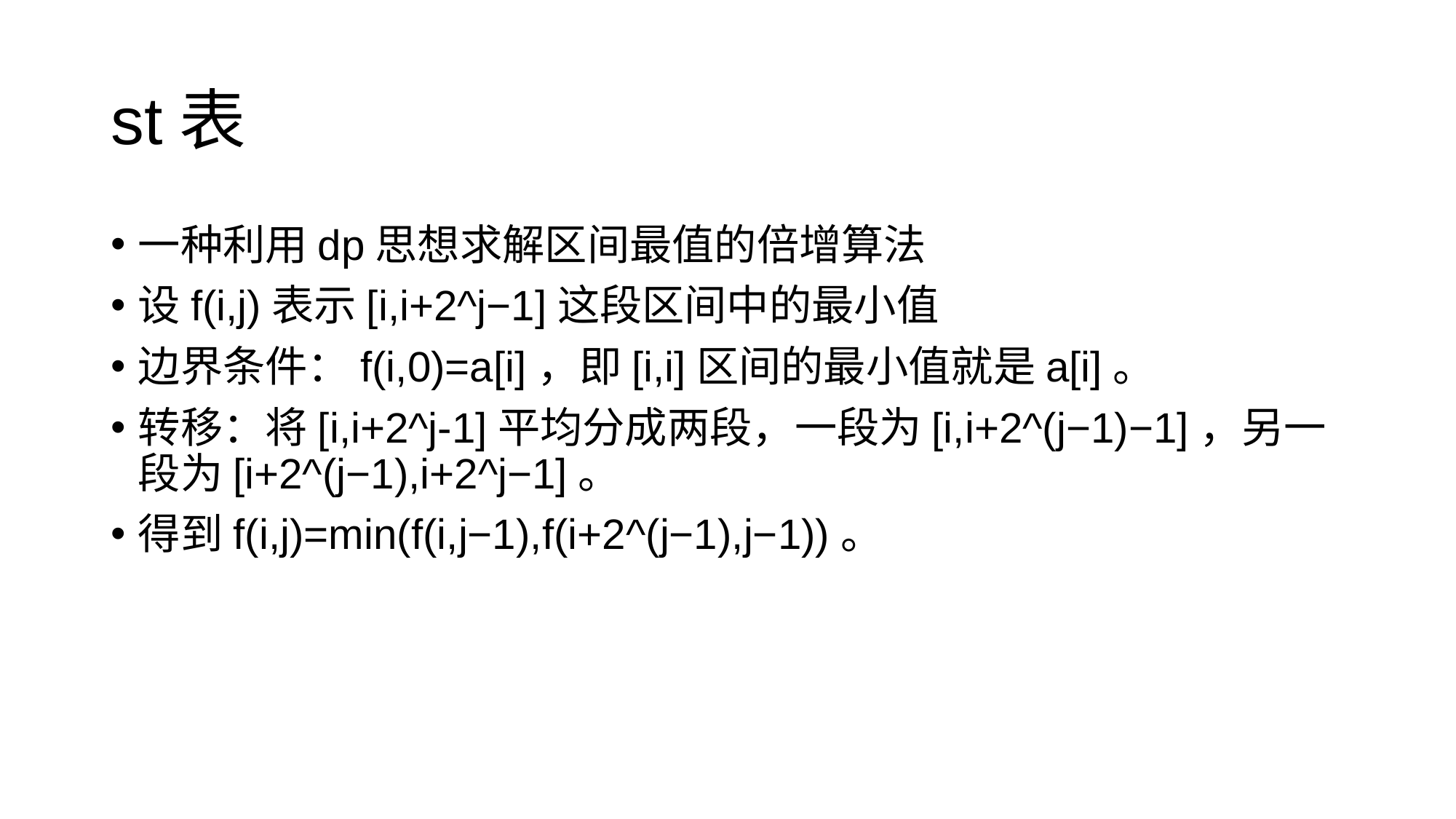

# st表
一种利用dp思想求解区间最值的倍增算法
设f(i,j)表示[i,i+2^j−1]这段区间中的最小值
边界条件：f(i,0)=a[i]，即[i,i]区间的最小值就是a[i]。
转移：将[i,i+2^j-1]平均分成两段，一段为[i,i+2^(j−1)−1]，另一段为[i+2^(j−1),i+2^j−1]。
得到f(i,j)=min(f(i,j−1),f(i+2^(j−1),j−1))。